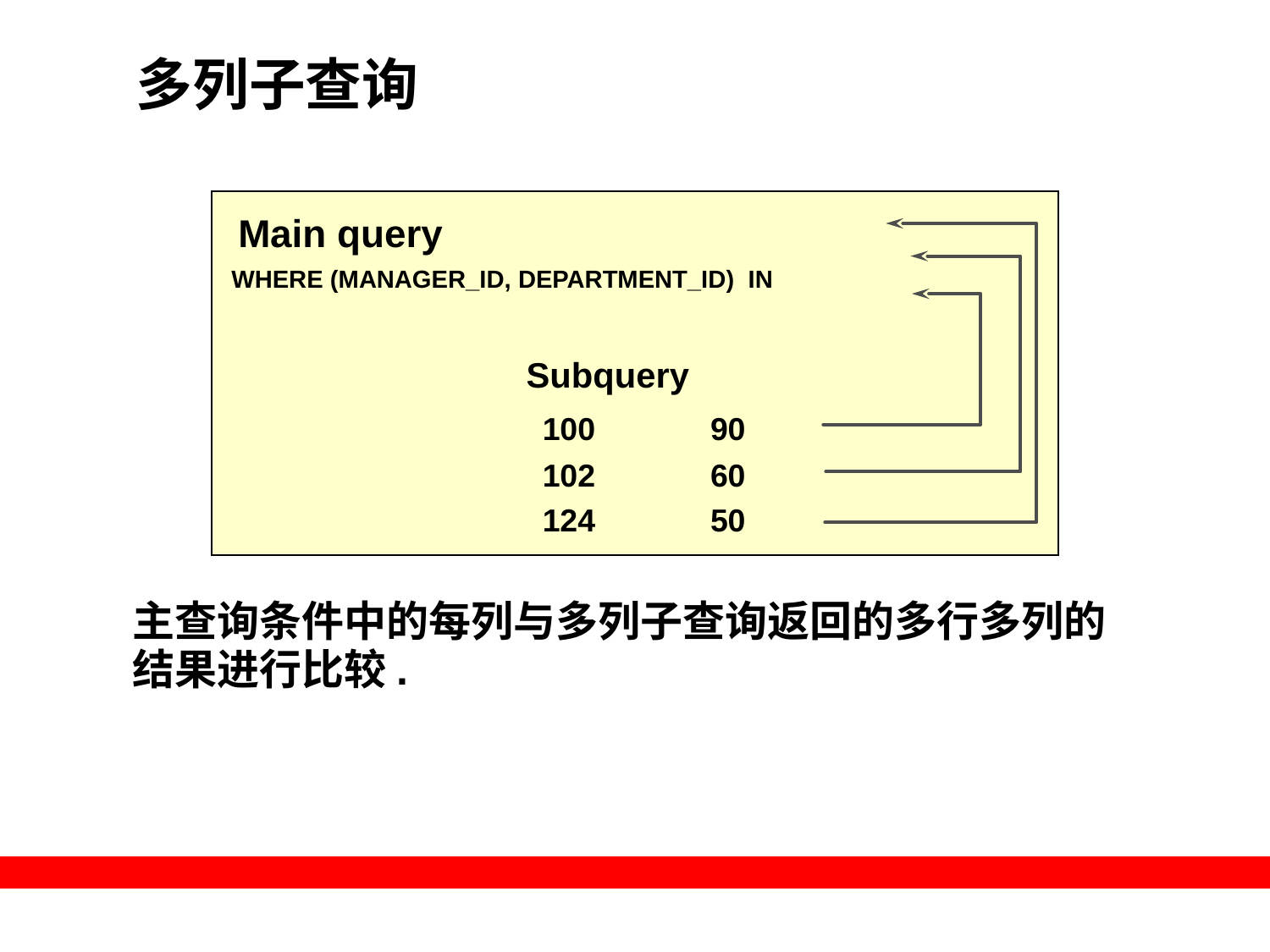

# 多列子查询

Main query

WHERE (MANAGER_ID, DEPARTMENT_ID)  IN

Subquery
100             90
102             60
124             50
主查询条件中的每列与多列子查询返回的多行多列的结果进行比较.